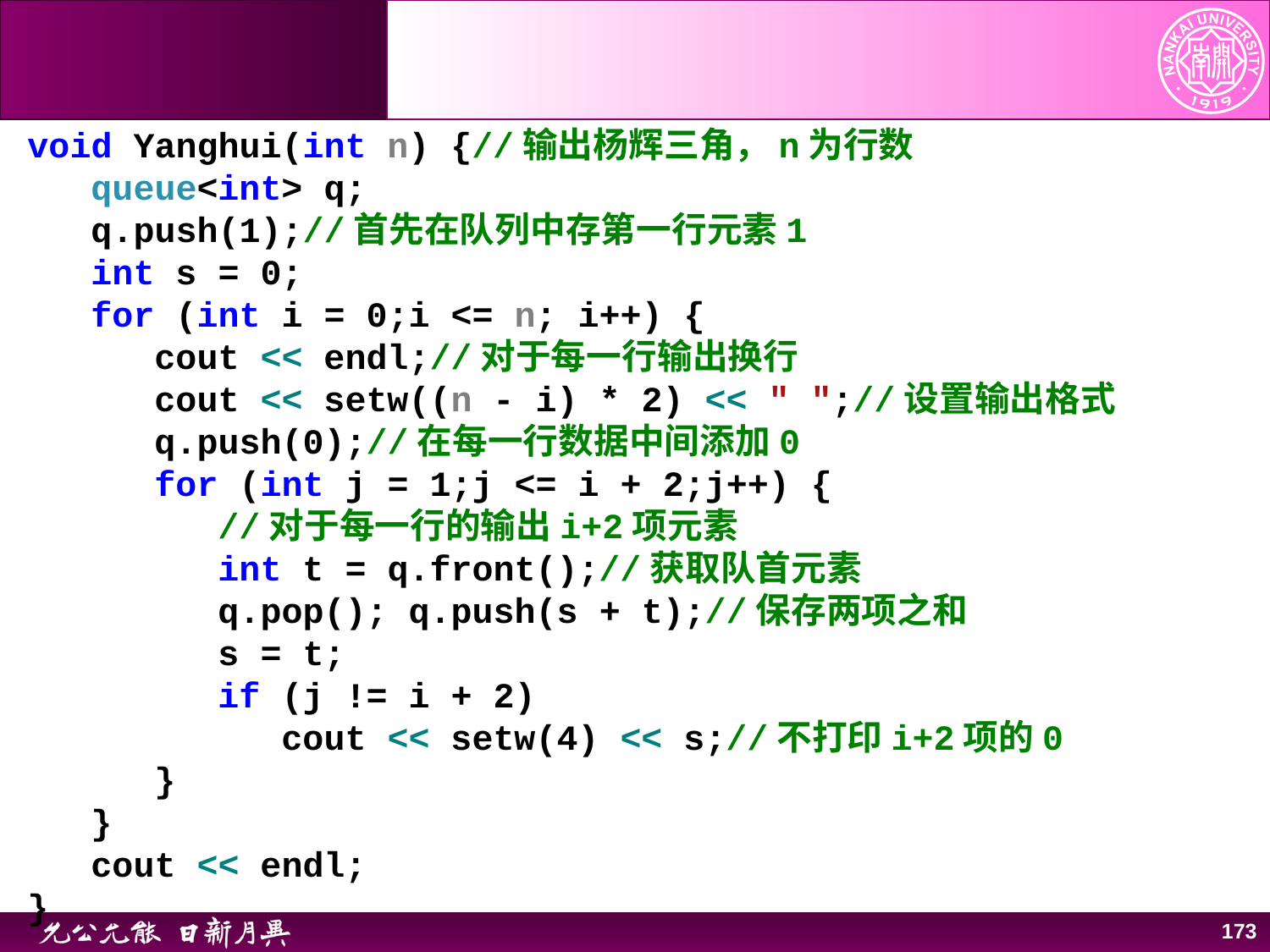

void Yanghui(int n) {//输出杨辉三角，n为行数
   queue<int> q;
   q.push(1);//首先在队列中存第一行元素1
   int s = 0;
   for (int i = 0;i <= n; i++) {
      cout << endl;//对于每一行输出换行
      cout << setw((n - i) * 2) << " ";//设置输出格式
      q.push(0);//在每一行数据中间添加0
      for (int j = 1;j <= i + 2;j++) {
         //对于每一行的输出i+2项元素
         int t = q.front();//获取队首元素
         q.pop(); q.push(s + t);//保存两项之和
         s = t;
         if (j != i + 2)
            cout << setw(4) << s;//不打印i+2项的0
      }
   }
   cout << endl;
}
173